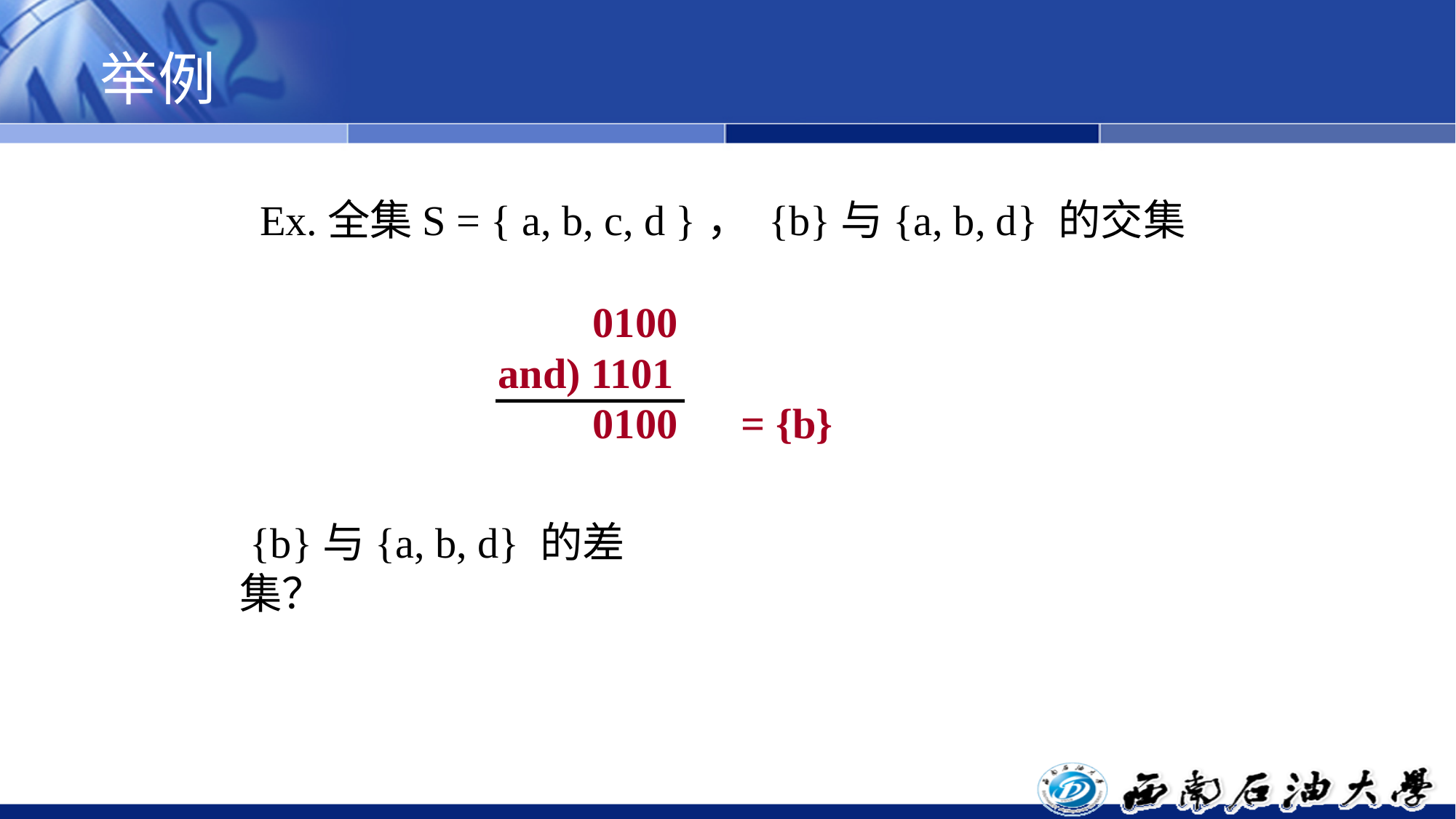

# 举例
Ex.全集S = { a, b, c, d }， {b}与{a, b, d} 的交集

         0100
and) 1101
         0100      = {b}

 {b}与{a, b, d} 的差集？